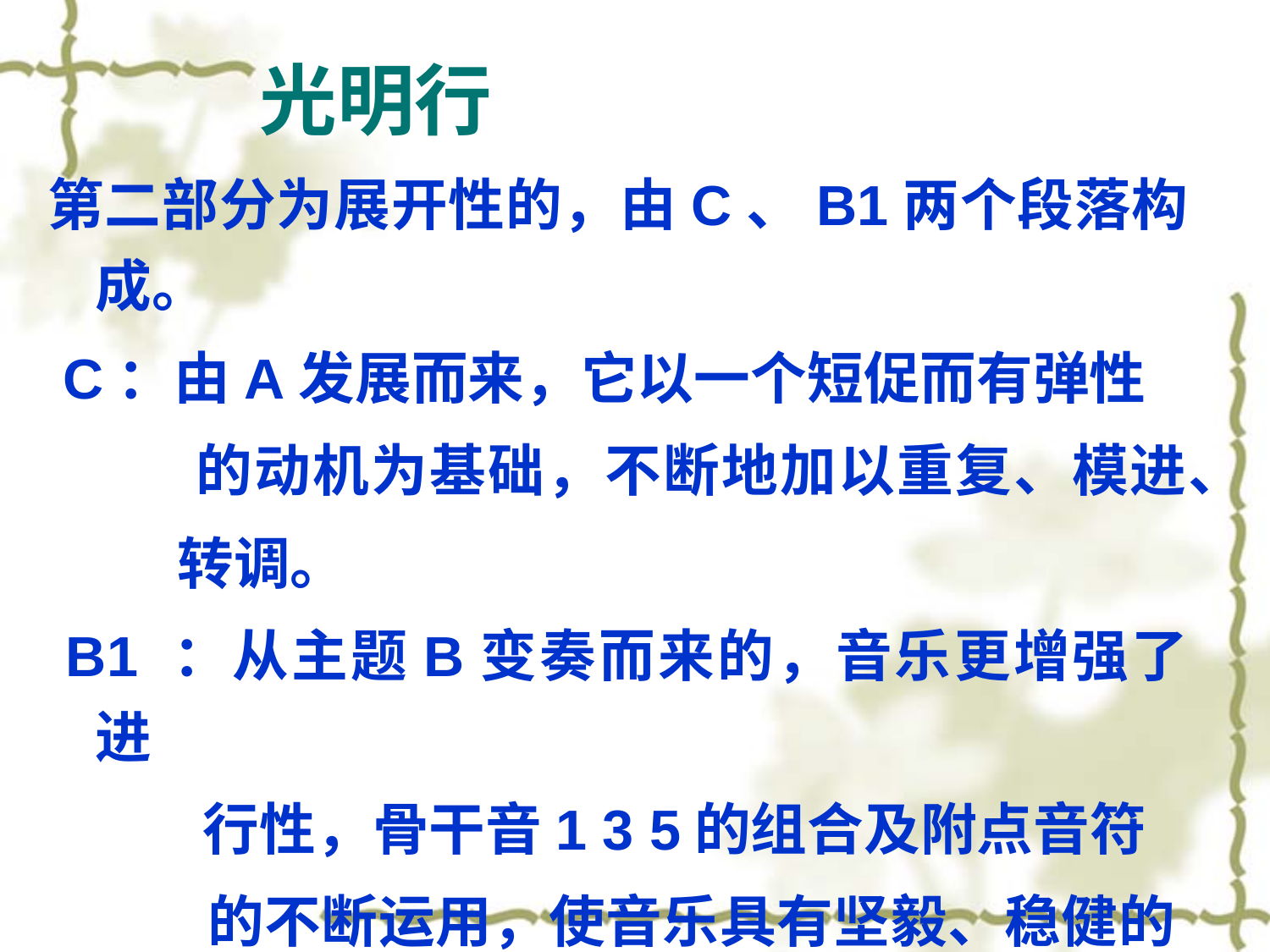

# 光明行
第二部分为展开性的，由C、B1两个段落构成。
 C：由A发展而来，它以一个短促而有弹性
         的动机为基础，不断地加以重复、模进、
         转调。
 B1 ：从主题B变奏而来的，音乐更增强了进
           行性，骨干音1 3 5的组合及附点音符
           的不断运用，使音乐具有坚毅、稳健的
           气质。